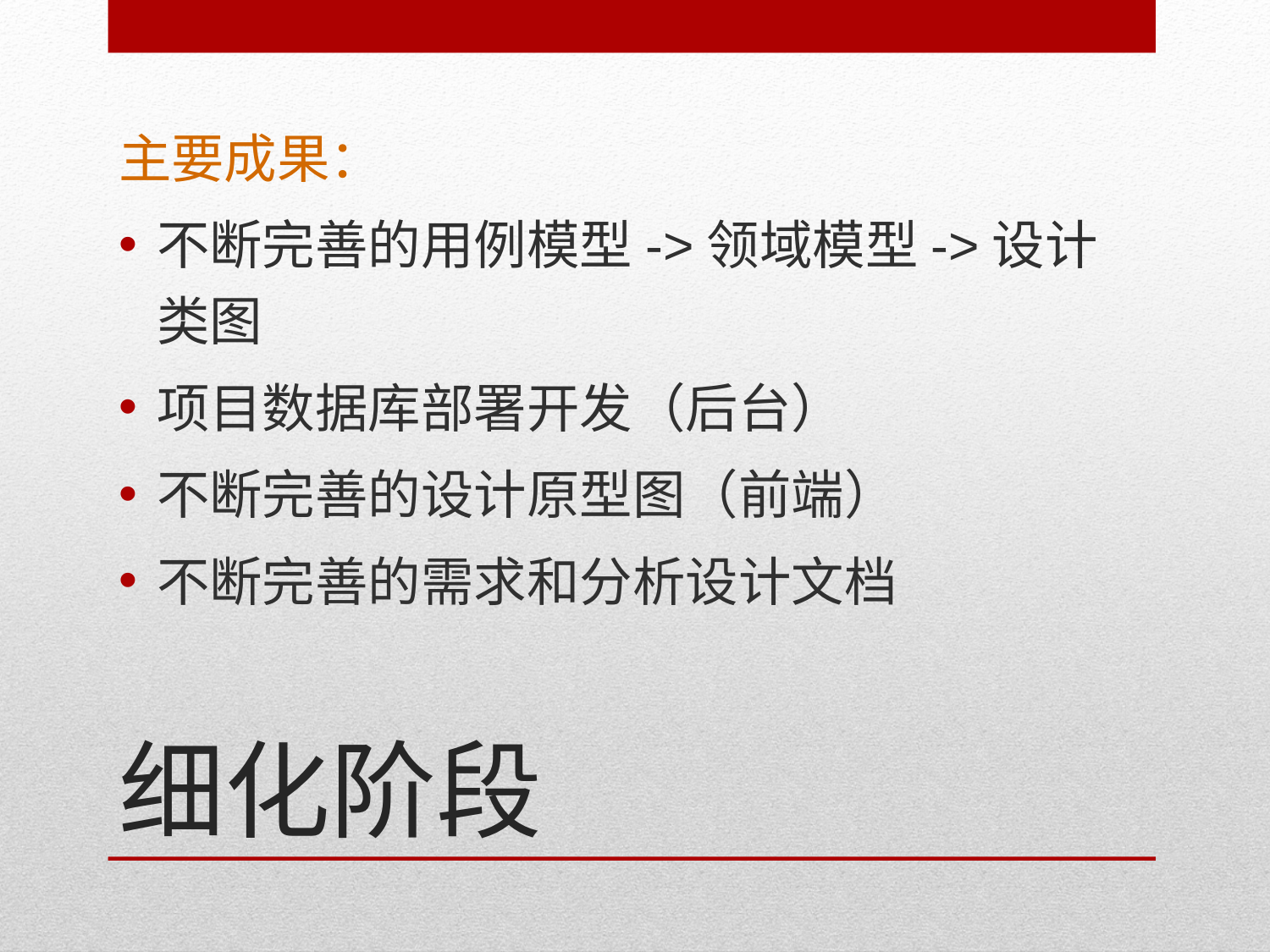

主要成果：
不断完善的用例模型->领域模型->设计类图
项目数据库部署开发（后台）
不断完善的设计原型图（前端）
不断完善的需求和分析设计文档

# 细化阶段